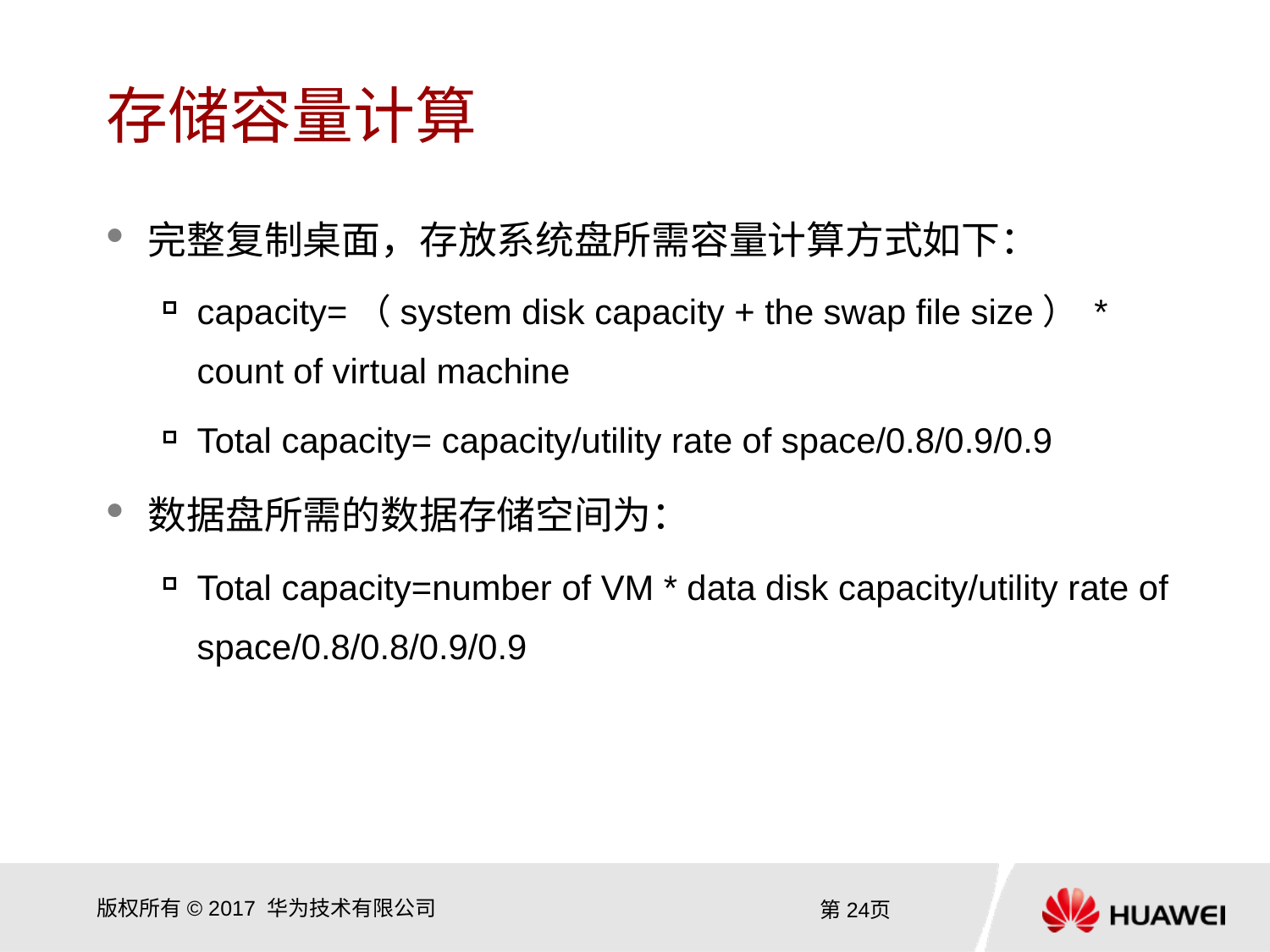

# 存储容量计算
完整复制桌面，存放系统盘所需容量计算方式如下：
capacity=（system disk capacity + the swap file size） * count of virtual machine
Total capacity= capacity/utility rate of space/0.8/0.9/0.9
数据盘所需的数据存储空间为：
Total capacity=number of VM * data disk capacity/utility rate of space/0.8/0.8/0.9/0.9